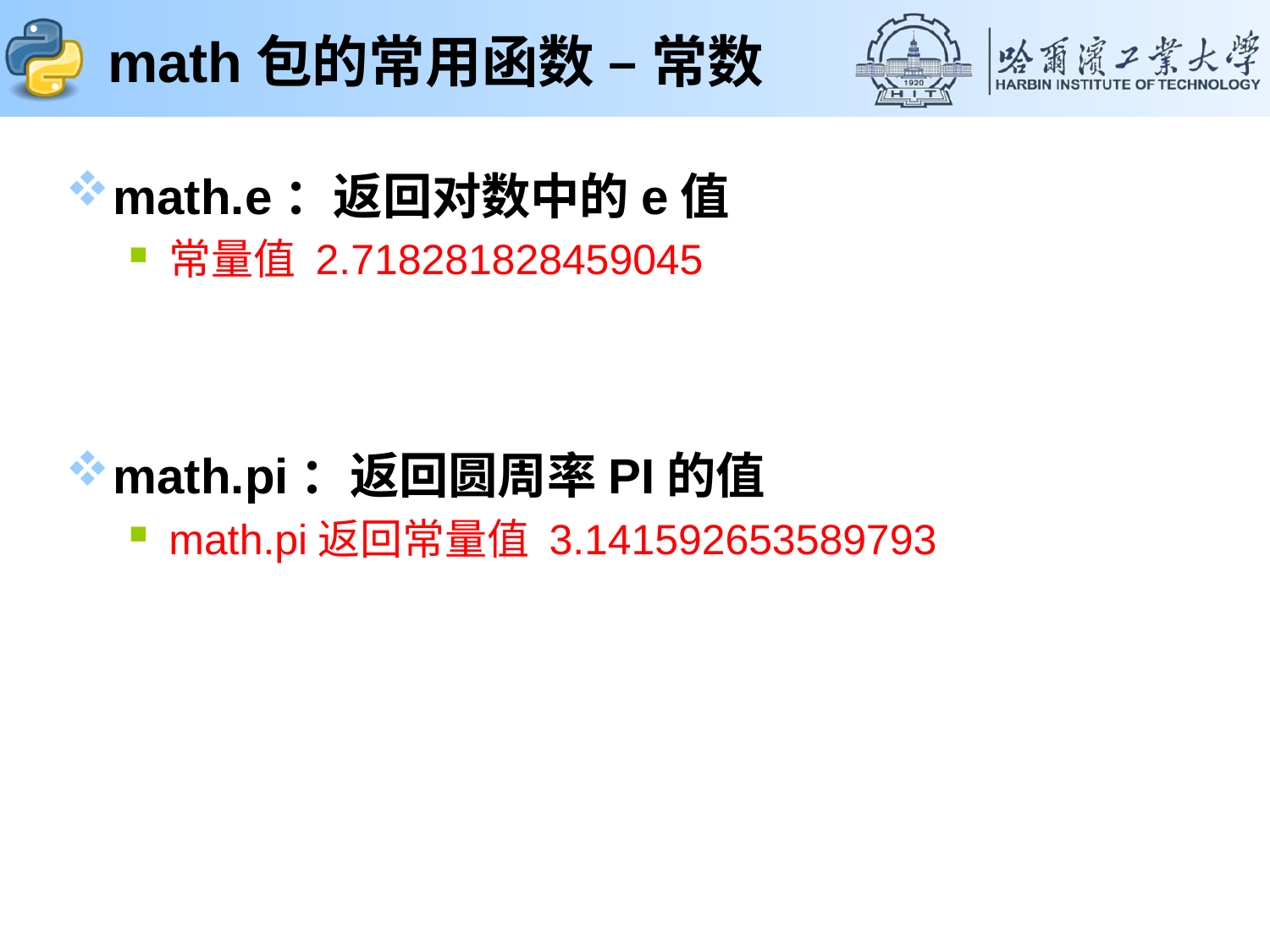

# math包的常用函数 – 常数
math.e：返回对数中的e值
常量值 2.718281828459045

math.pi：返回圆周率PI的值
math.pi返回常量值 3.141592653589793